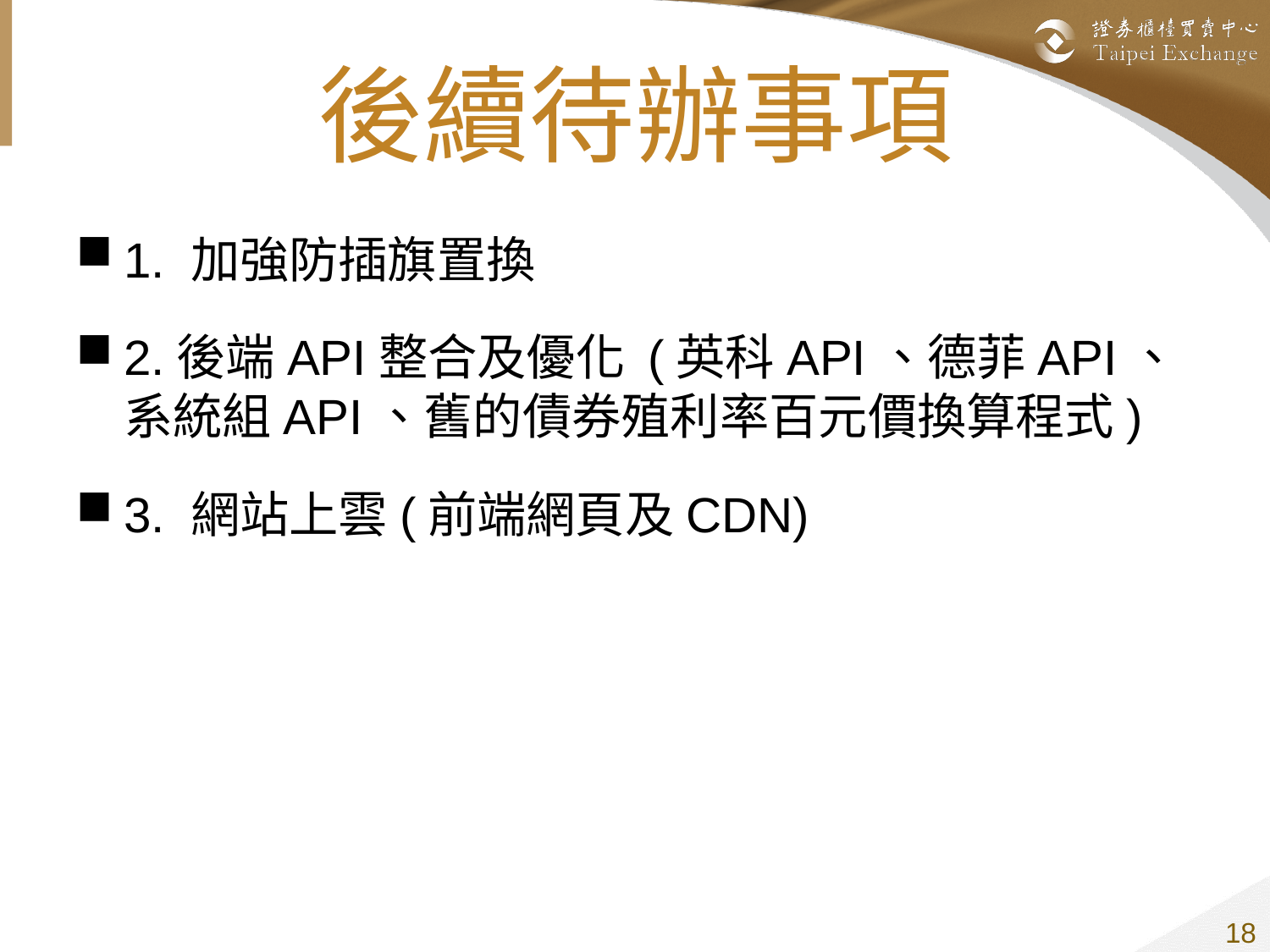

# 後續待辦事項
1. 加強防插旗置換
2.後端API整合及優化 (英科API、德菲API、系統組API、舊的債券殖利率百元價換算程式)
3. 網站上雲(前端網頁及CDN)